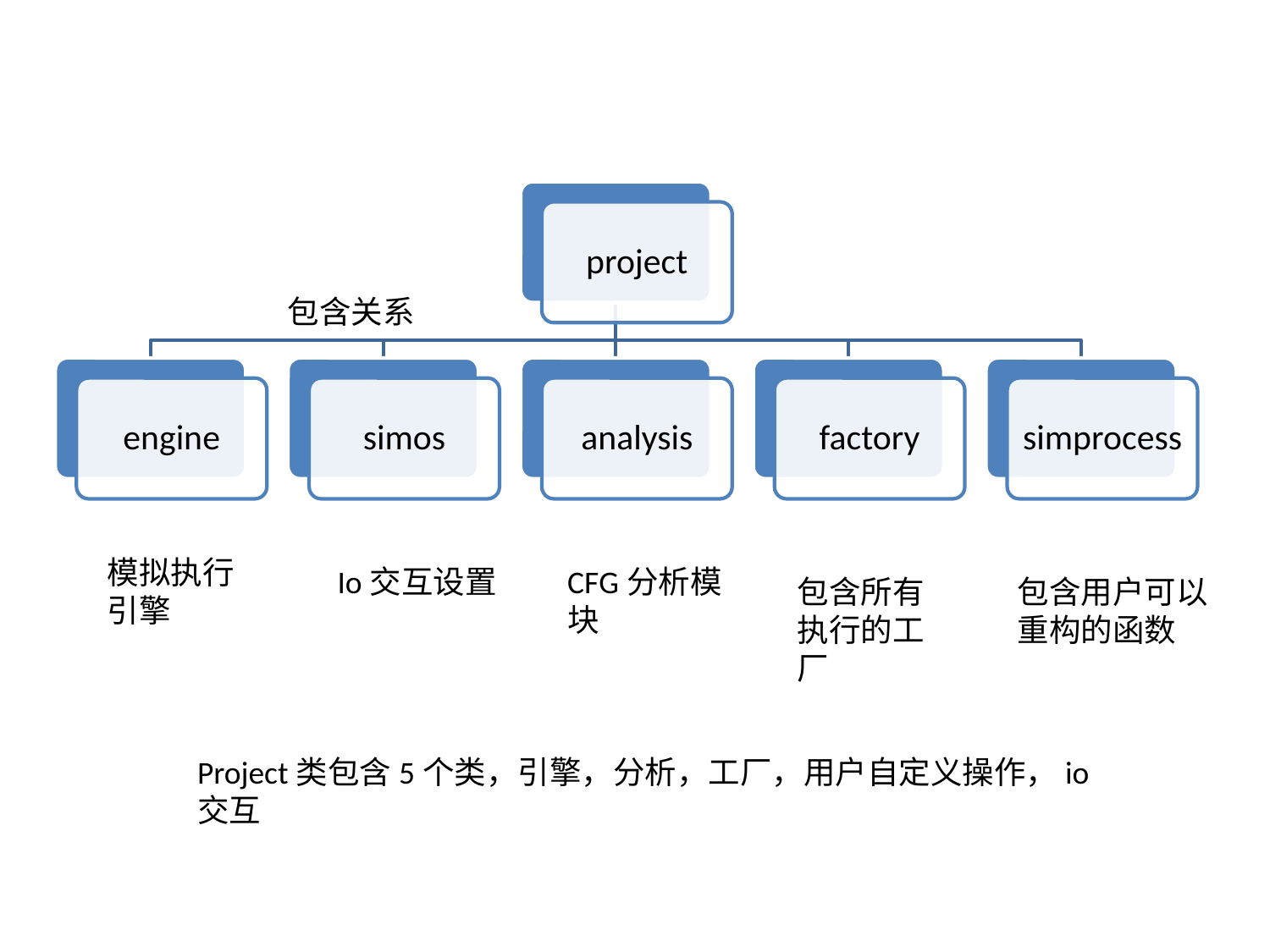

project
engine
simos
analysis
factory
simprocess
包含关系
模拟执行引擎
Io交互设置
CFG分析模块
包含所有执行的工厂
包含用户可以重构的函数
Project类包含5个类，引擎，分析，工厂，用户自定义操作，io交互